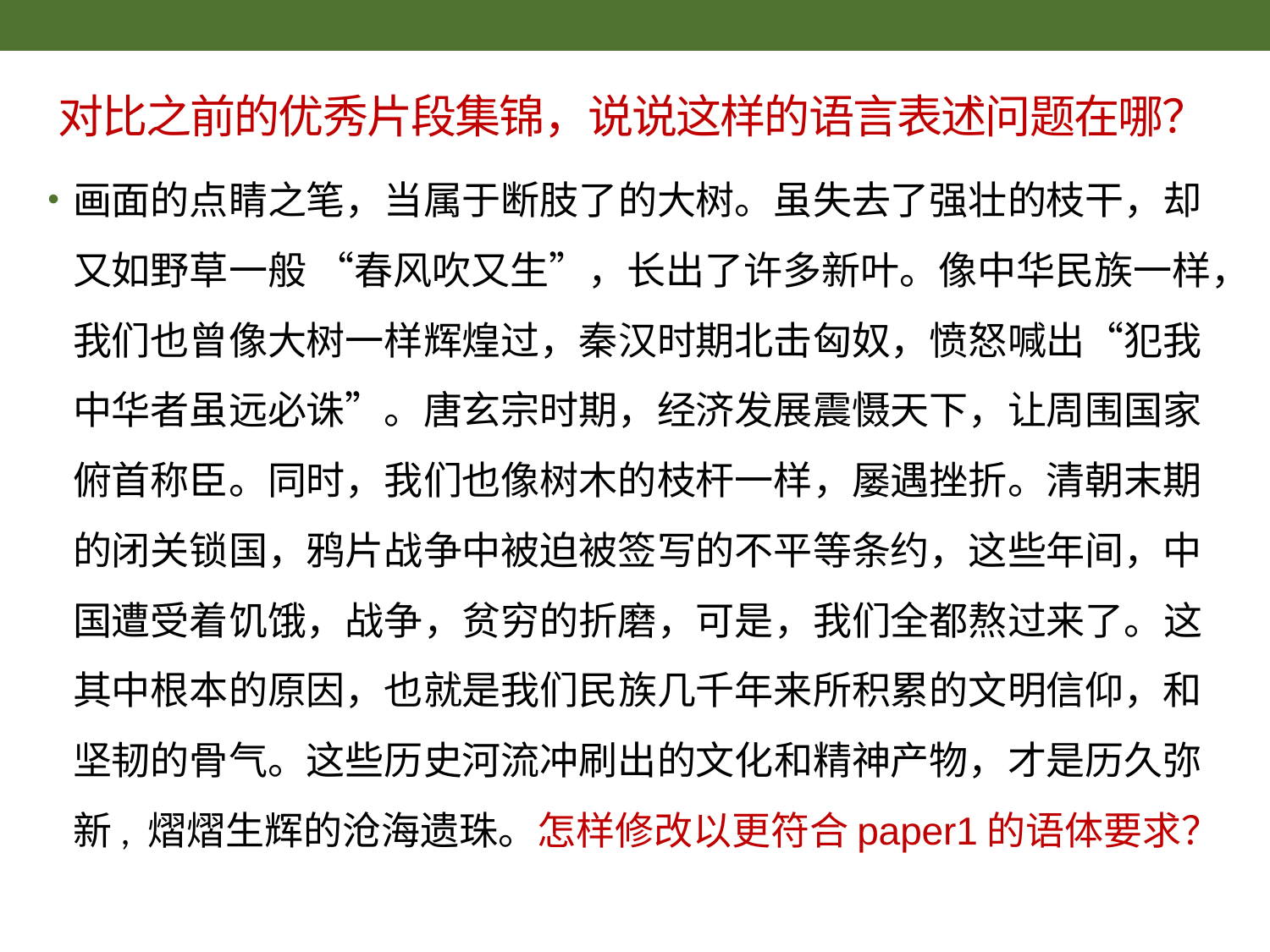

# 对比之前的优秀片段集锦，说说这样的语言表述问题在哪？
画面的点睛之笔，当属于断肢了的大树。虽失去了强壮的枝干，却又如野草一般 “春风吹又生”，长出了许多新叶。像中华民族一样，我们也曾像大树一样辉煌过，秦汉时期北击匈奴，愤怒喊出“犯我中华者虽远必诛”。唐玄宗时期，经济发展震慑天下，让周围国家俯首称臣。同时，我们也像树木的枝杆一样，屡遇挫折。清朝末期的闭关锁国，鸦片战争中被迫被签写的不平等条约，这些年间，中国遭受着饥饿，战争，贫穷的折磨，可是，我们全都熬过来了。这其中根本的原因，也就是我们民族几千年来所积累的文明信仰，和坚韧的骨气。这些历史河流冲刷出的文化和精神产物，才是历久弥新, 熠熠生辉的沧海遗珠。怎样修改以更符合paper1的语体要求？